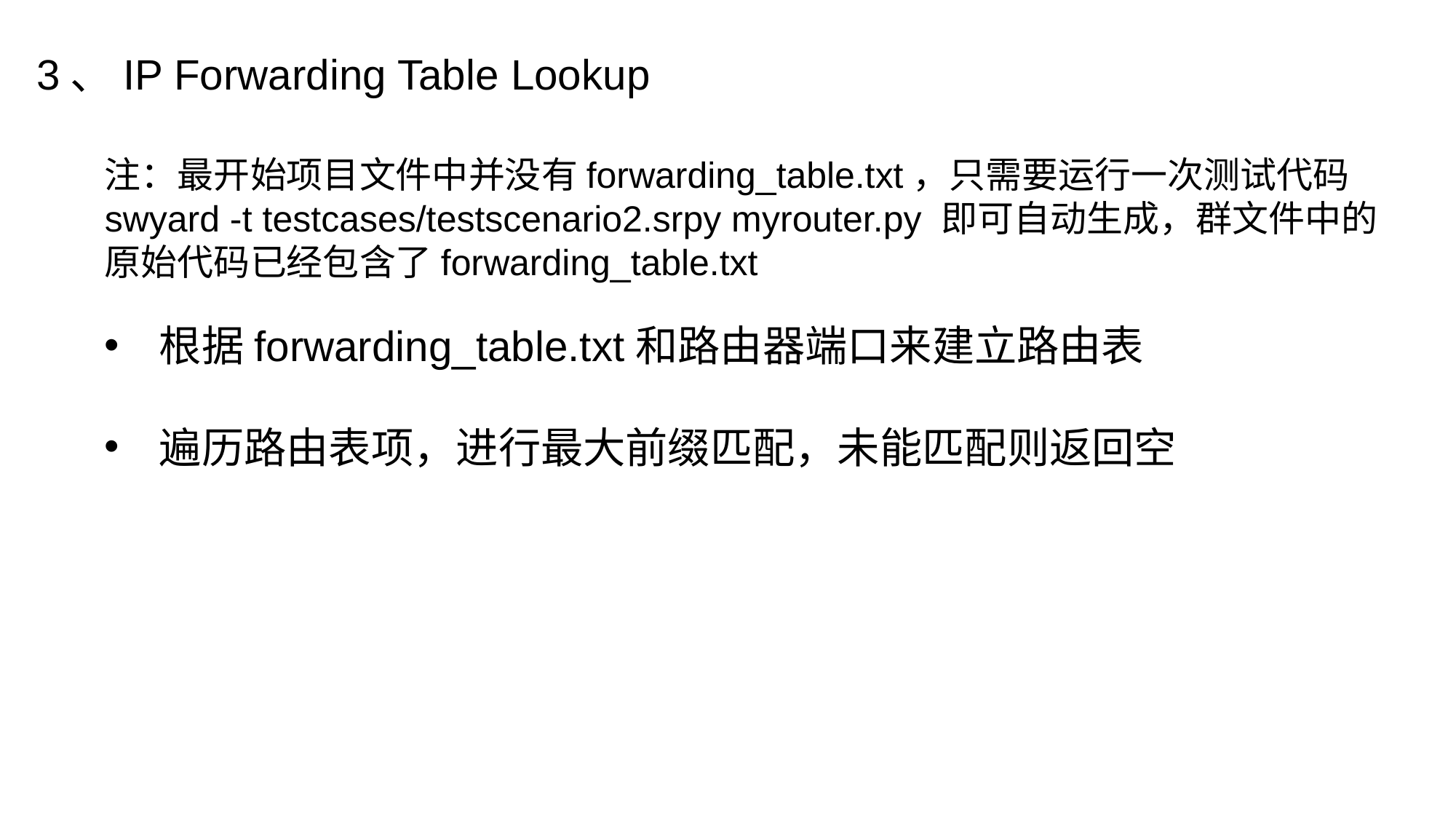

3、IP Forwarding Table Lookup
注：最开始项目文件中并没有forwarding_table.txt，只需要运行一次测试代码swyard -t testcases/testscenario2.srpy myrouter.py 即可自动生成，群文件中的原始代码已经包含了forwarding_table.txt
根据forwarding_table.txt和路由器端口来建立路由表

遍历路由表项，进行最大前缀匹配，未能匹配则返回空